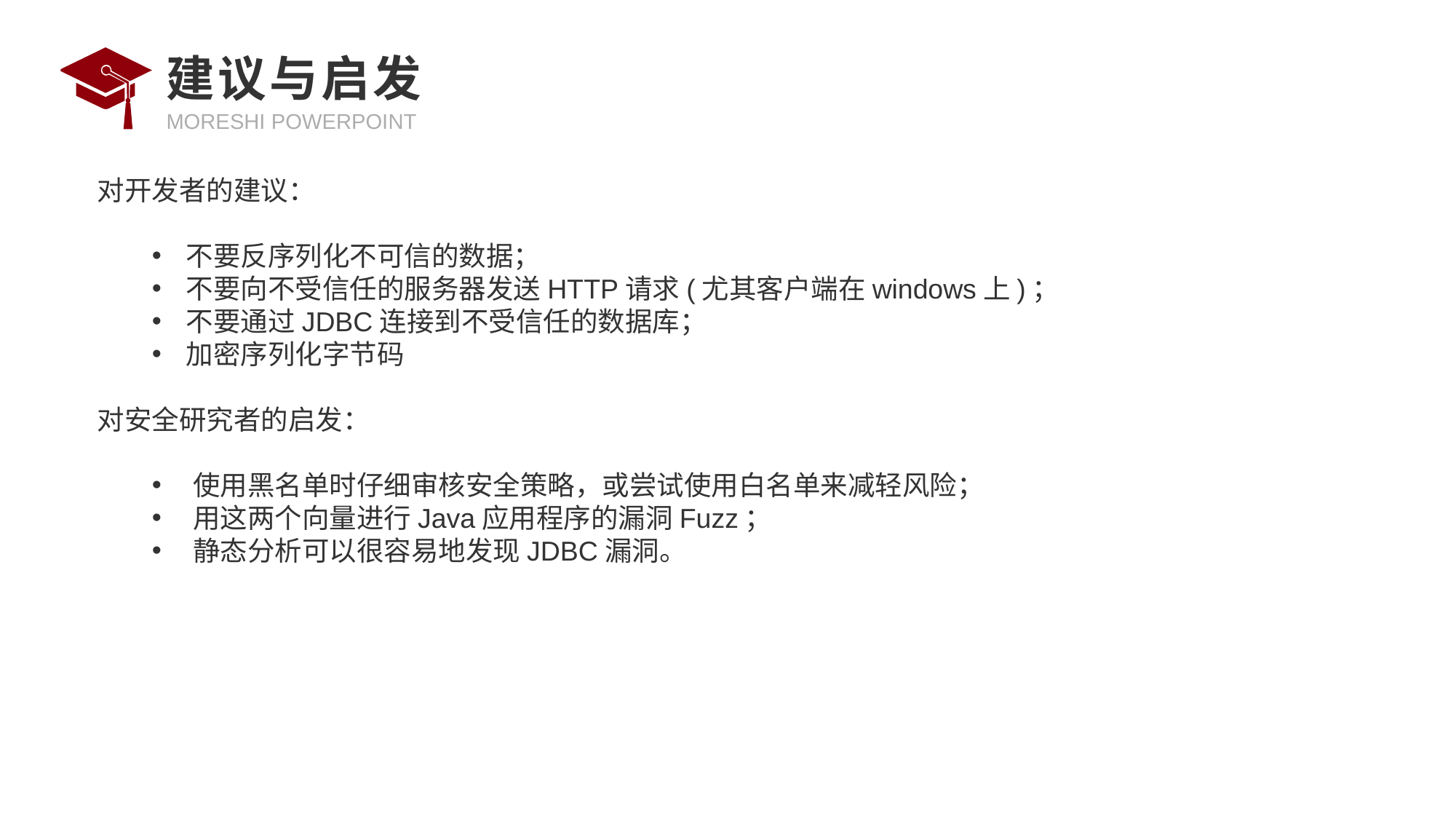

# 建议与启发
对开发者的建议：

不要反序列化不可信的数据；
不要向不受信任的服务器发送HTTP请求(尤其客户端在windows上)；
不要通过JDBC连接到不受信任的数据库；
加密序列化字节码

对安全研究者的启发：

使用黑名单时仔细审核安全策略，或尝试使用白名单来减轻风险；
用这两个向量进行Java应用程序的漏洞Fuzz；
静态分析可以很容易地发现JDBC漏洞。